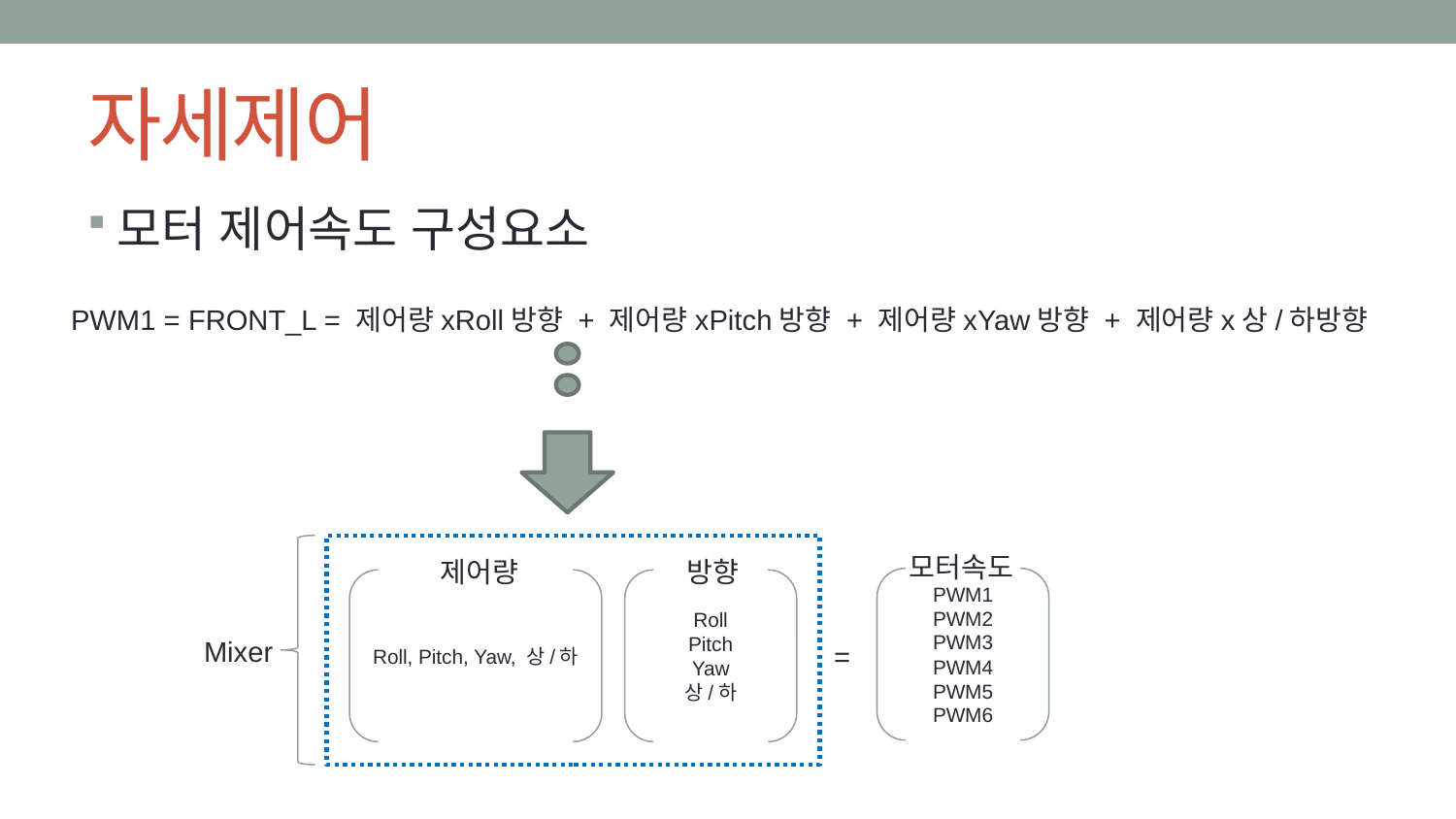

# 자세제어
모터 제어속도 구성요소
PWM1 = FRONT_L = 제어량xRoll방향 + 제어량xPitch방향 + 제어량xYaw방향 + 제어량x상/하방향

모터속도
제어량
방향
PWM1
PWM2
PWM3
PWM4
PWM5
PWM6
Roll, Pitch, Yaw, 상/하
Roll
Pitch
Yaw
상/하
Mixer
=